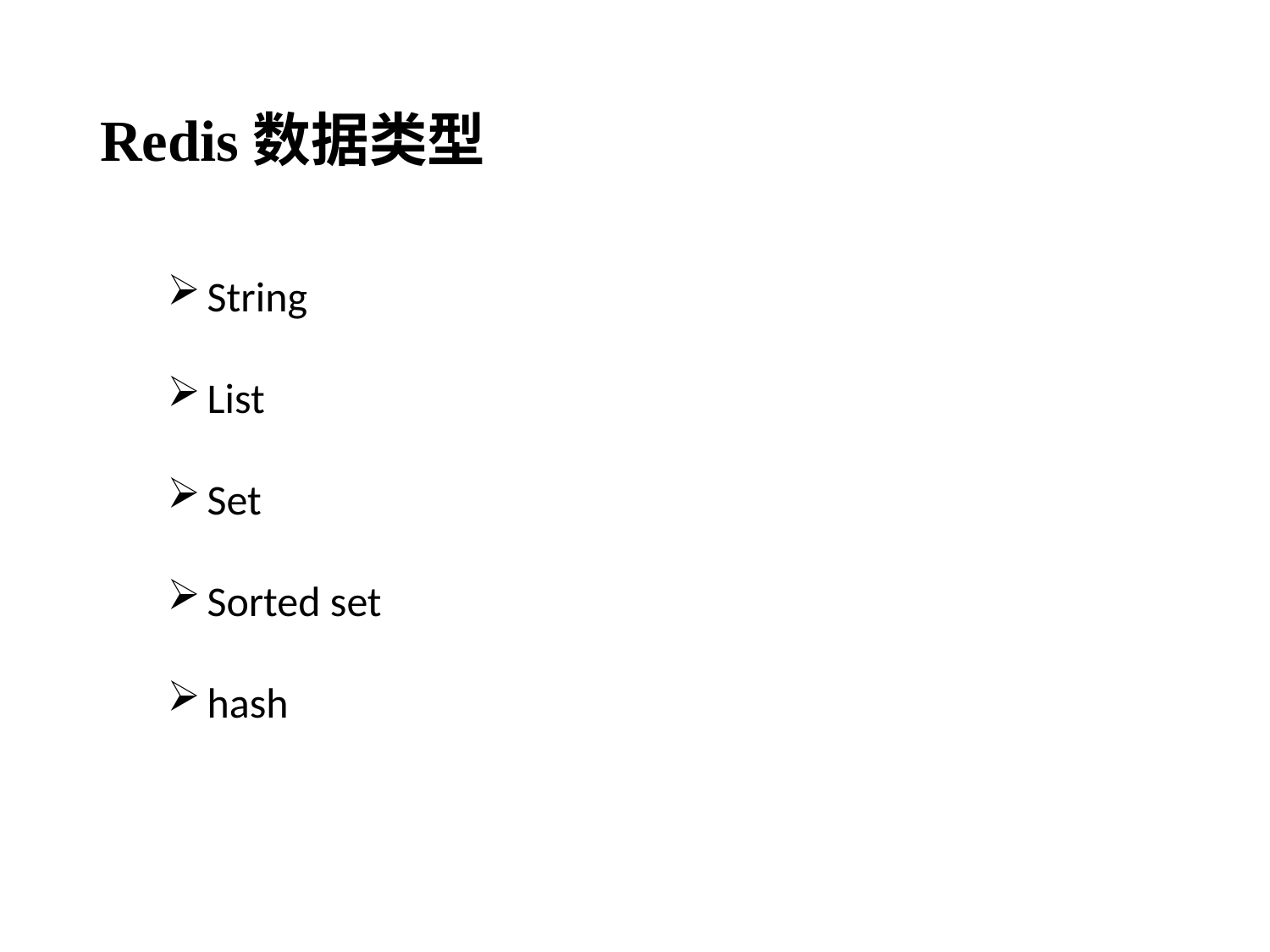

# Redis数据类型
String

List

Set

Sorted set

hash